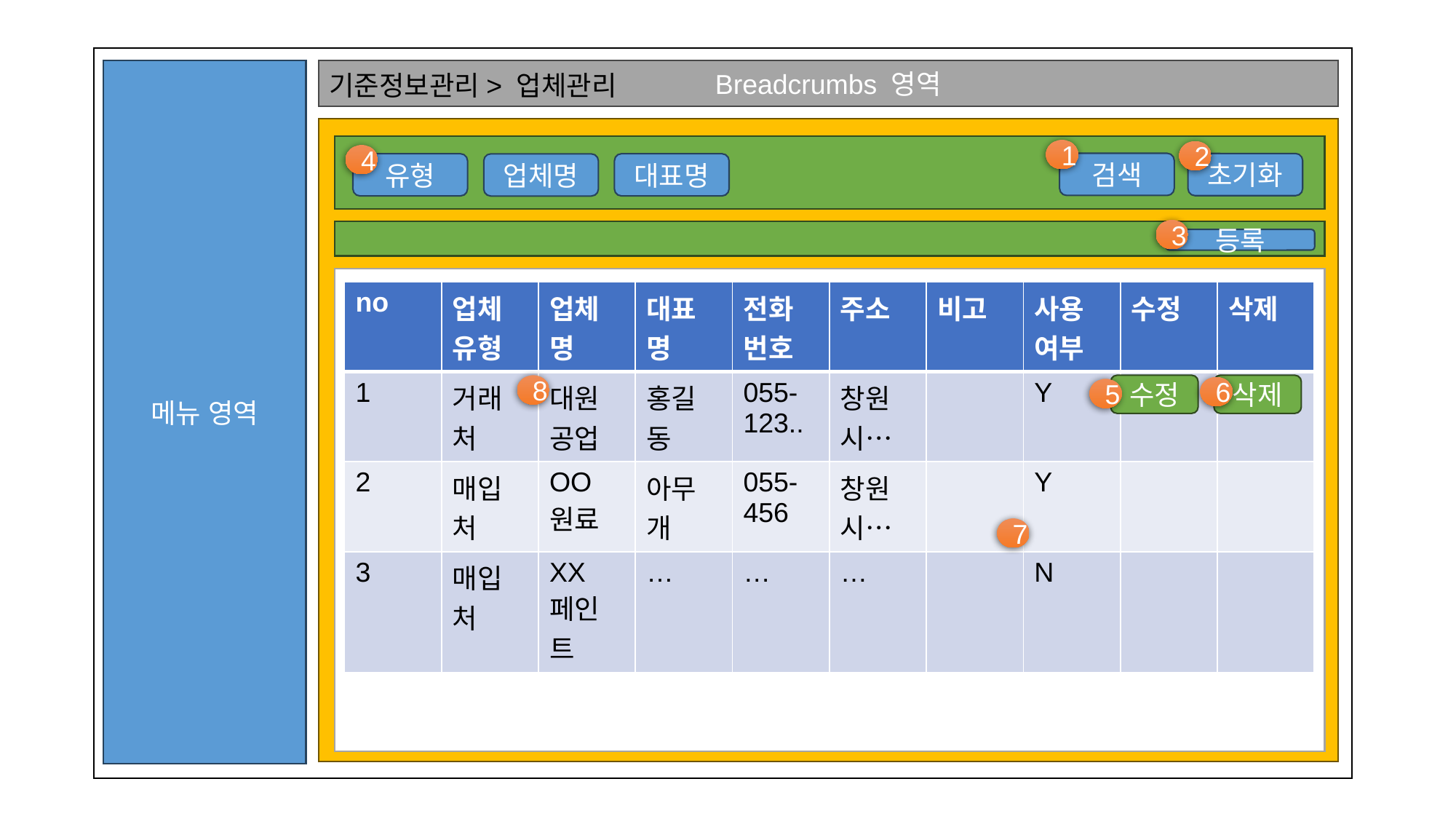

메뉴 영역
Breadcrumbs 영역
기준정보관리> 업체관리
Content영역

1
2
4
검색
초기화
유형
대표명
업체명
3

등록

| no | 업체유형 | 업체명 | 대표명 | 전화번호 | 주소 | 비고 | 사용여부 | 수정 | 삭제 |
| --- | --- | --- | --- | --- | --- | --- | --- | --- | --- |
| 1 | 거래처 | 대원공업 | 홍길동 | 055-123.. | 창원시… |  | Y |  |  |
| 2 | 매입처 | OO원료 | 아무개 | 055-456 | 창원시… |  | Y |  |  |
| 3 | 매입처 | XX페인트 | … | … | … |  | N |  |  |
8
수정
삭제
6
5
7